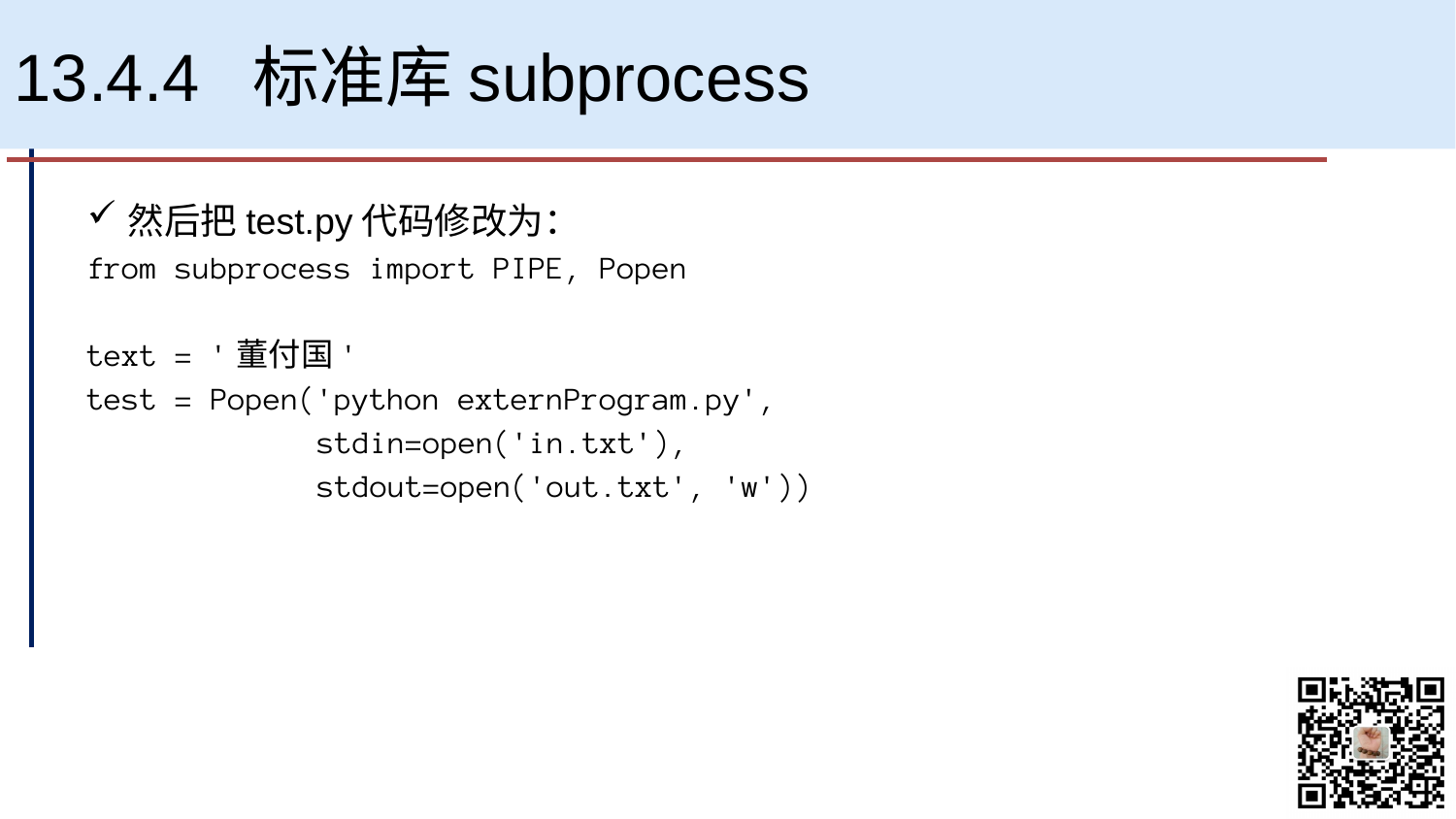

# 13.4.4  标准库subprocess
然后把test.py代码修改为：
from subprocess import PIPE, Popen

text = '董付国'
test = Popen('python externProgram.py',
             stdin=open('in.txt'),
             stdout=open('out.txt', 'w'))